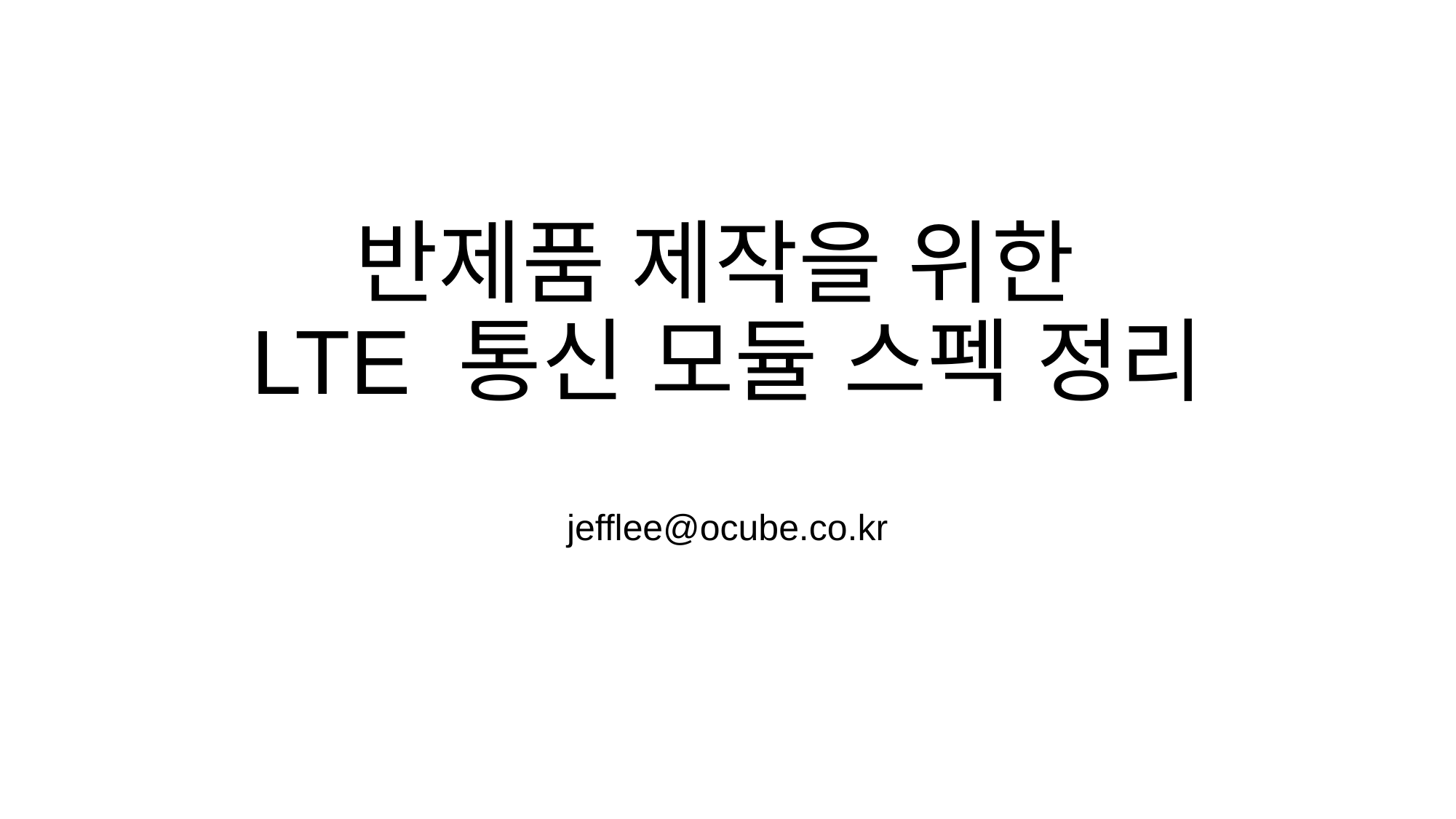

# 반제품 제작을 위한 LTE 통신 모듈 스펙 정리
jefflee@ocube.co.kr